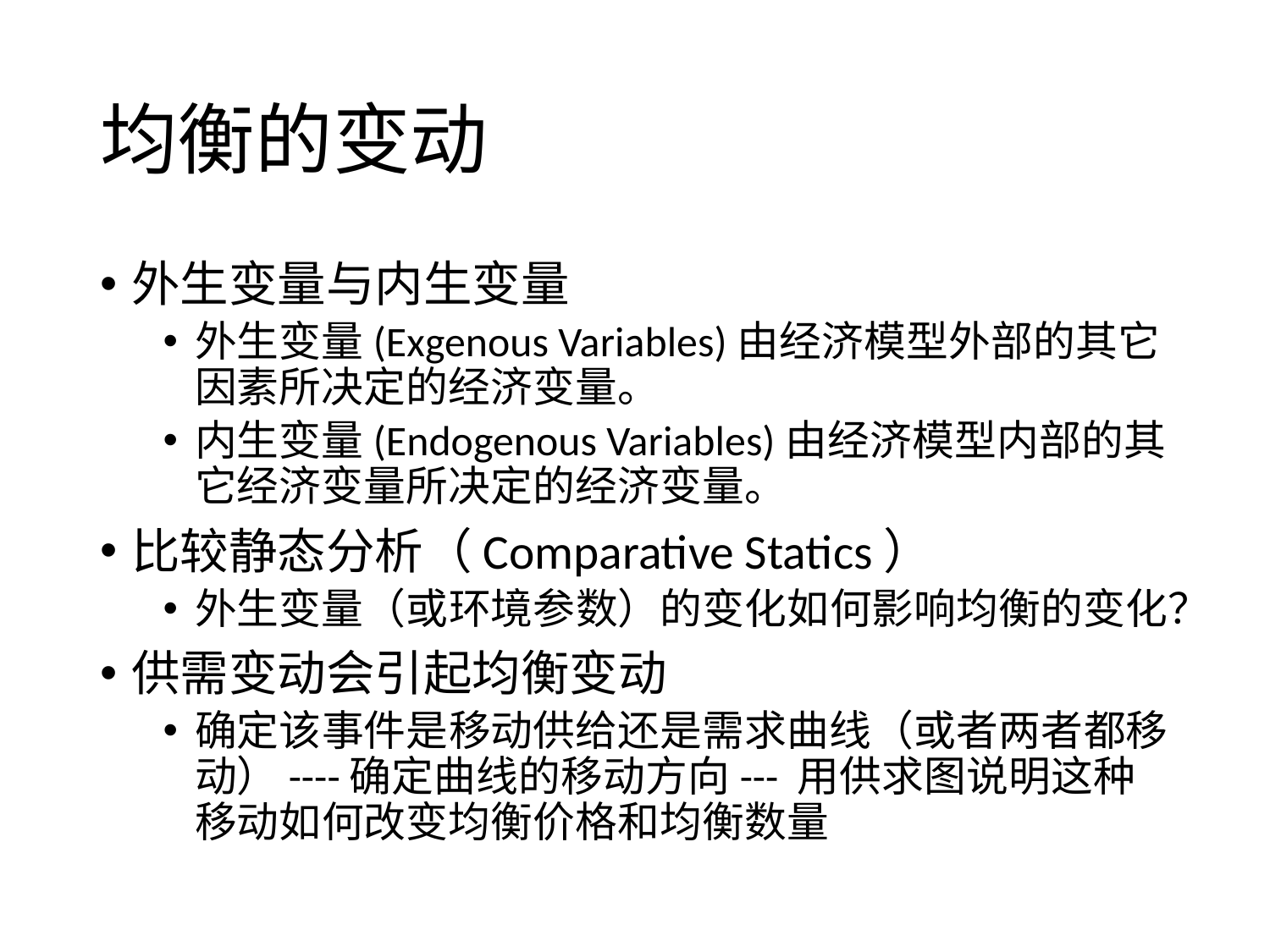

# 均衡的变动
外生变量与内生变量
外生变量(Exgenous Variables)由经济模型外部的其它因素所决定的经济变量。
内生变量(Endogenous Variables)由经济模型内部的其它经济变量所决定的经济变量。
比较静态分析（Comparative Statics）
外生变量（或环境参数）的变化如何影响均衡的变化？
供需变动会引起均衡变动
确定该事件是移动供给还是需求曲线（或者两者都移动）----确定曲线的移动方向--- 用供求图说明这种移动如何改变均衡价格和均衡数量